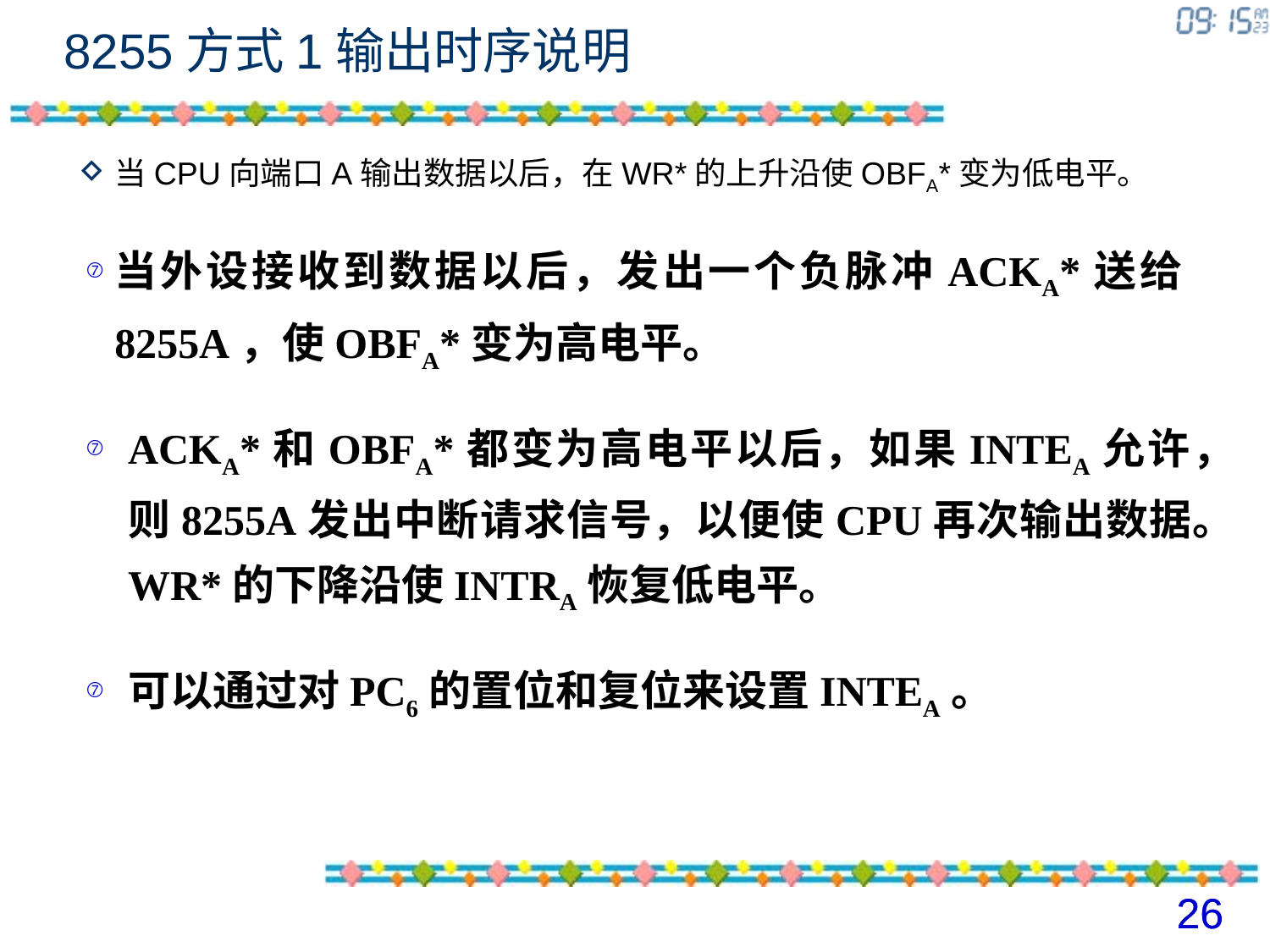

8255方式1输出时序说明
当CPU向端口A输出数据以后，在WR*的上升沿使OBFA*变为低电平。
当外设接收到数据以后，发出一个负脉冲ACKA*送给8255A，使OBFA*变为高电平。
ACKA*和OBFA*都变为高电平以后，如果INTEA允许，则8255A发出中断请求信号，以便使CPU再次输出数据。WR*的下降沿使INTRA恢复低电平。
可以通过对PC6的置位和复位来设置INTEA。